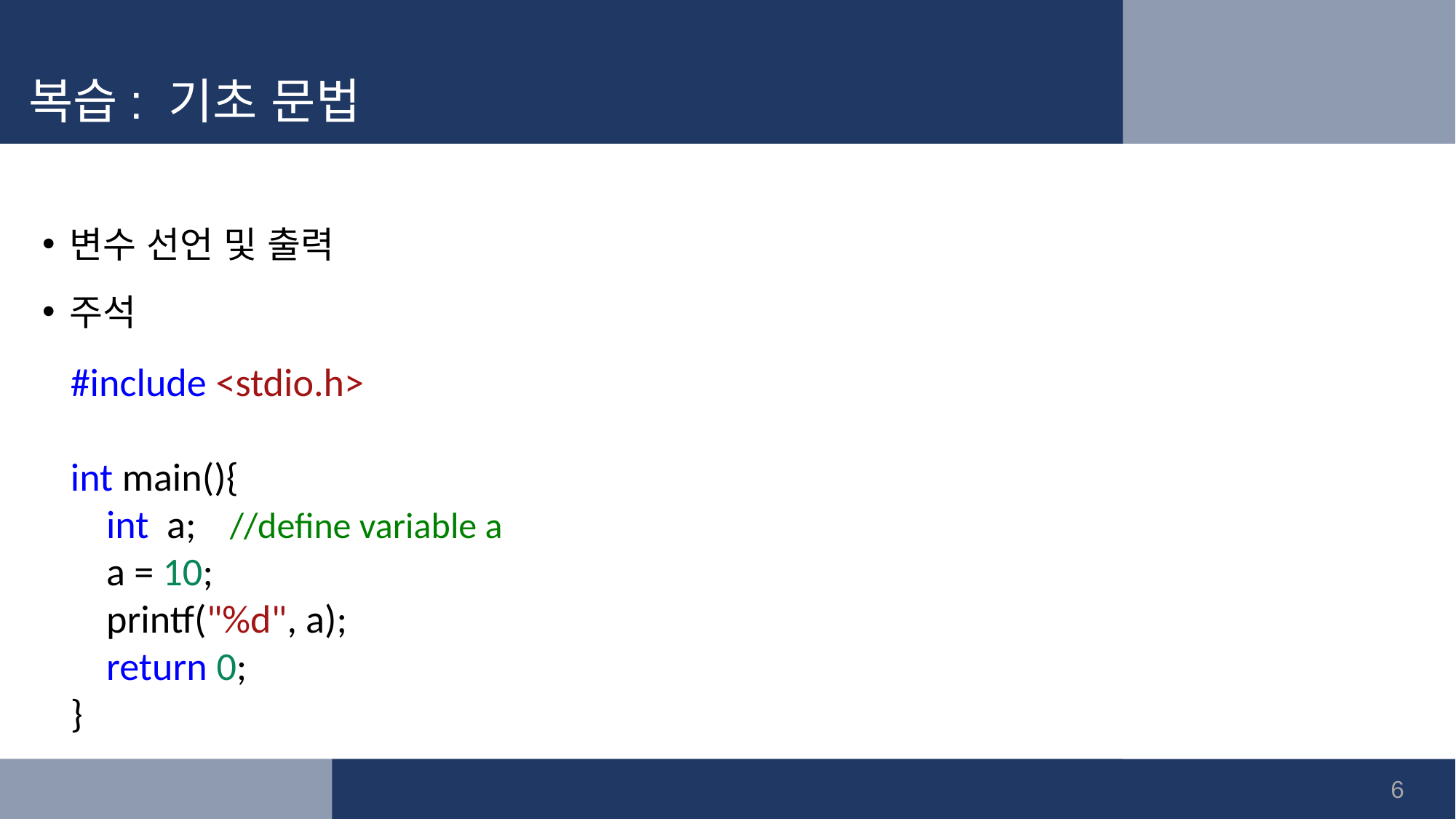

# 복습: 기초 문법
변수 선언 및 출력
주석

#include <stdio.h>

int main(){
    int  a;    //define variable a
    a = 10;
    printf("%d", a);
    return 0;
}
6